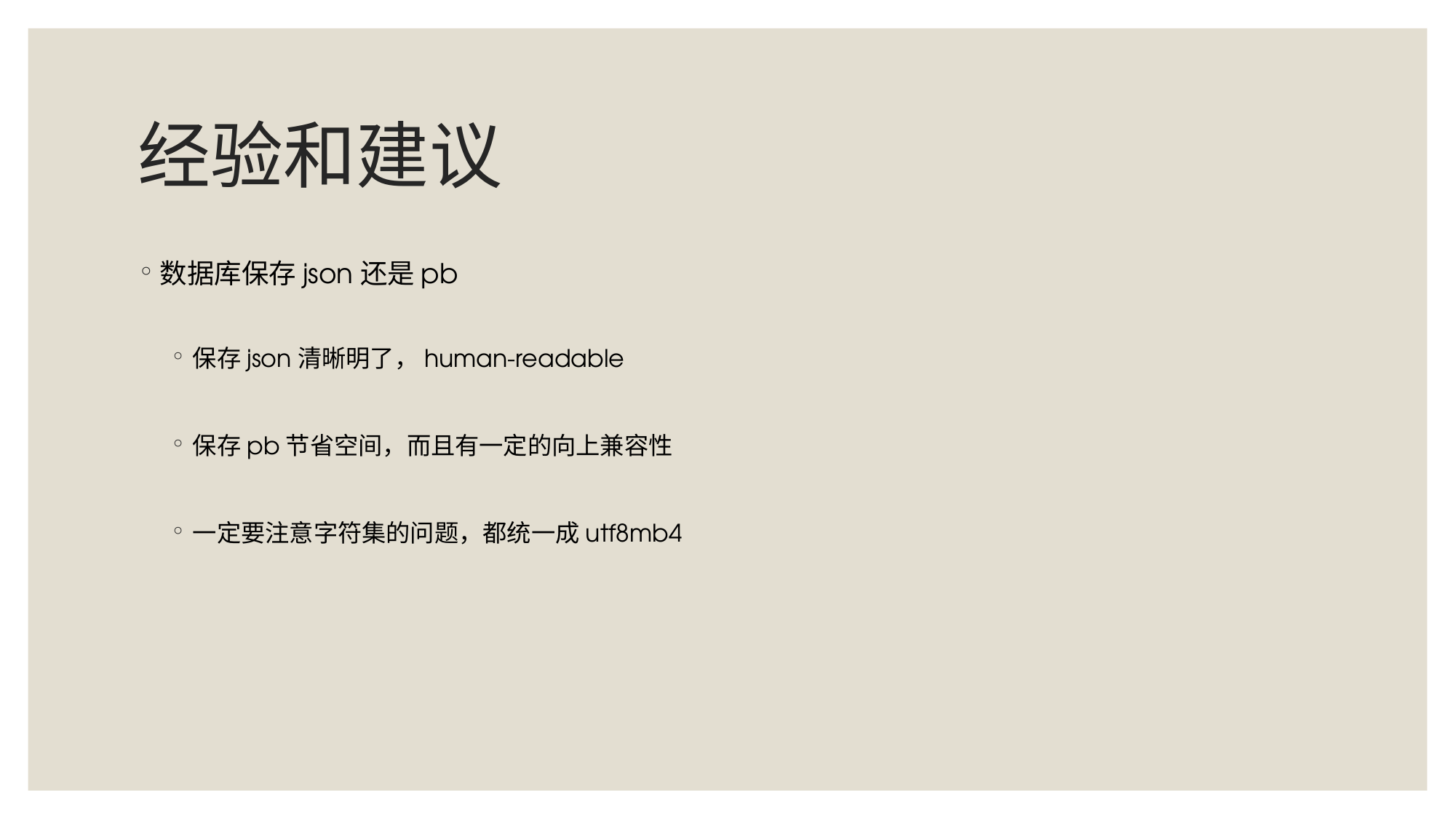

# 经验和建议
数据库保存json还是pb

保存json清晰明了，human-readable

保存pb节省空间，而且有一定的向上兼容性

一定要注意字符集的问题，都统一成utf8mb4